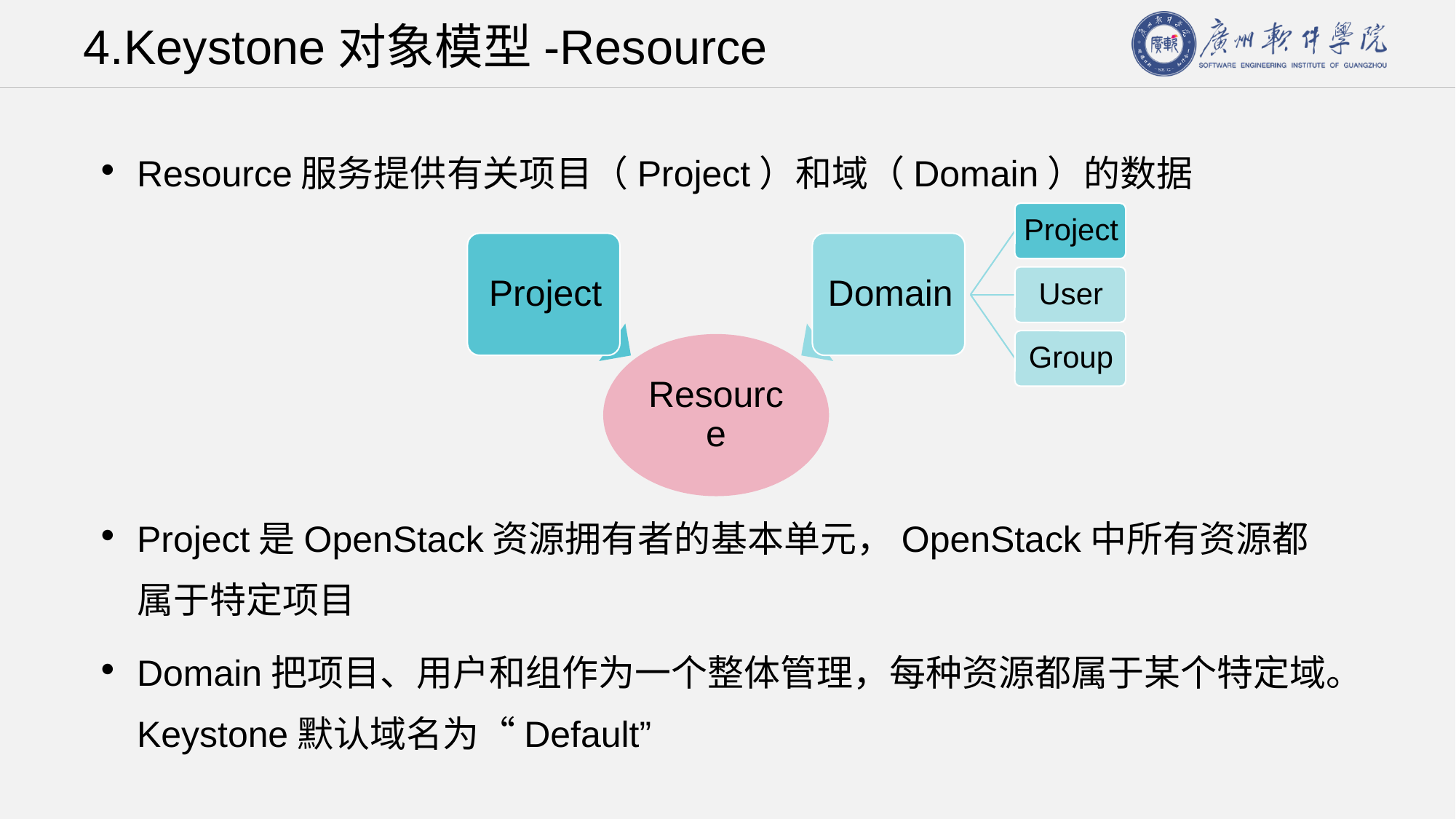

# 4.Keystone对象模型-Resource
Resource服务提供有关项目（Project）和域（Domain）的数据

Project是OpenStack资源拥有者的基本单元，OpenStack中所有资源都属于特定项目
Domain把项目、用户和组作为一个整体管理，每种资源都属于某个特定域。Keystone默认域名为“Default”

Project

User

Group
Resource
Project
Domain